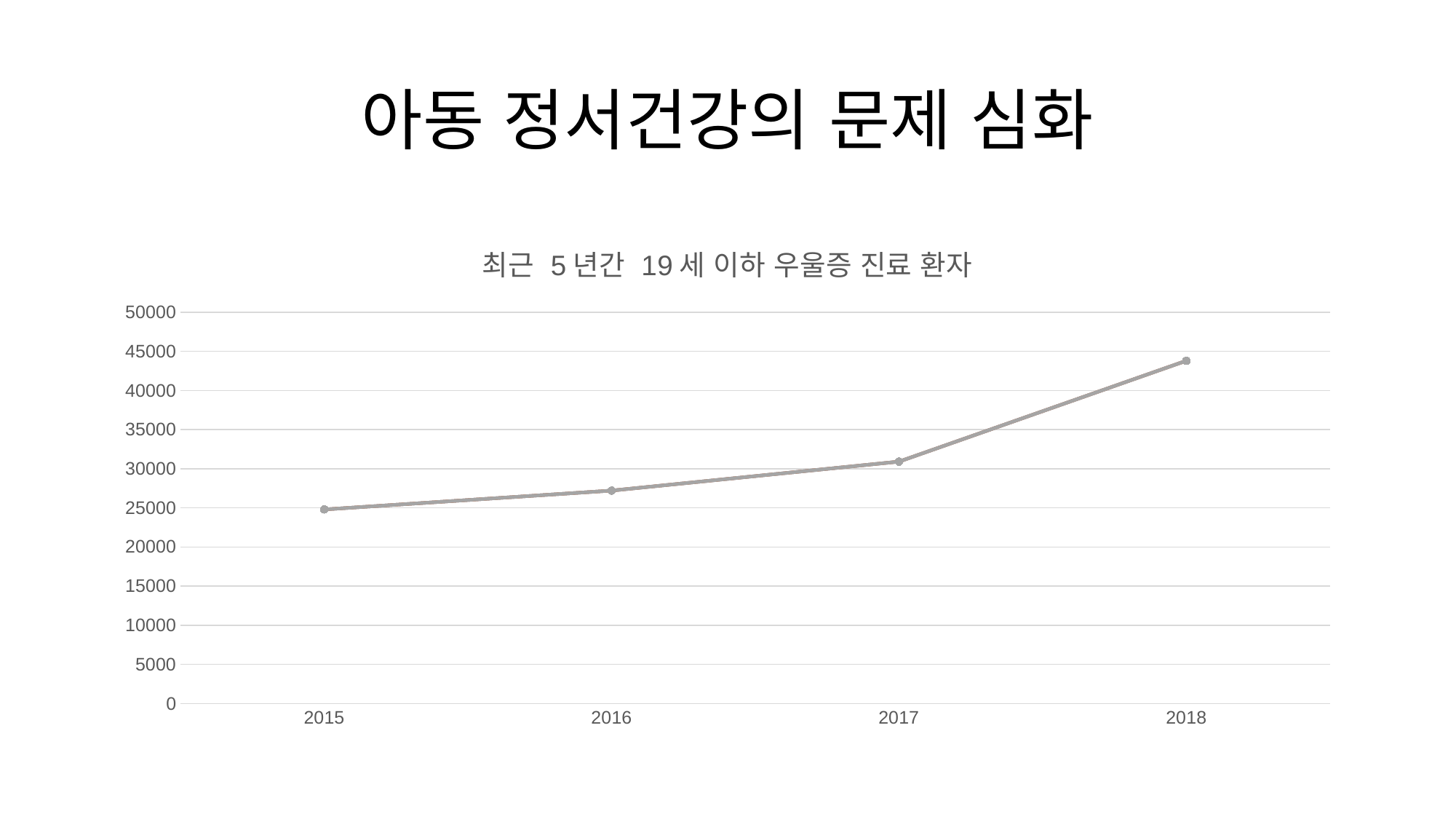

# 아동 정서건강의 문제 심화

### Chart: 최근 5년간 19세 이하 우울증 진료 환자

| Category | 계열 1 | 세로 막대형1 | 세로 막대형2 |
|---|---|---|---|
| 2015 | 24794.0 | None | None |
| 2016 | 27201.0 | None | None |
| 2017 | 30907.0 | None | None |
| 2018 | 43793.0 | None | None |